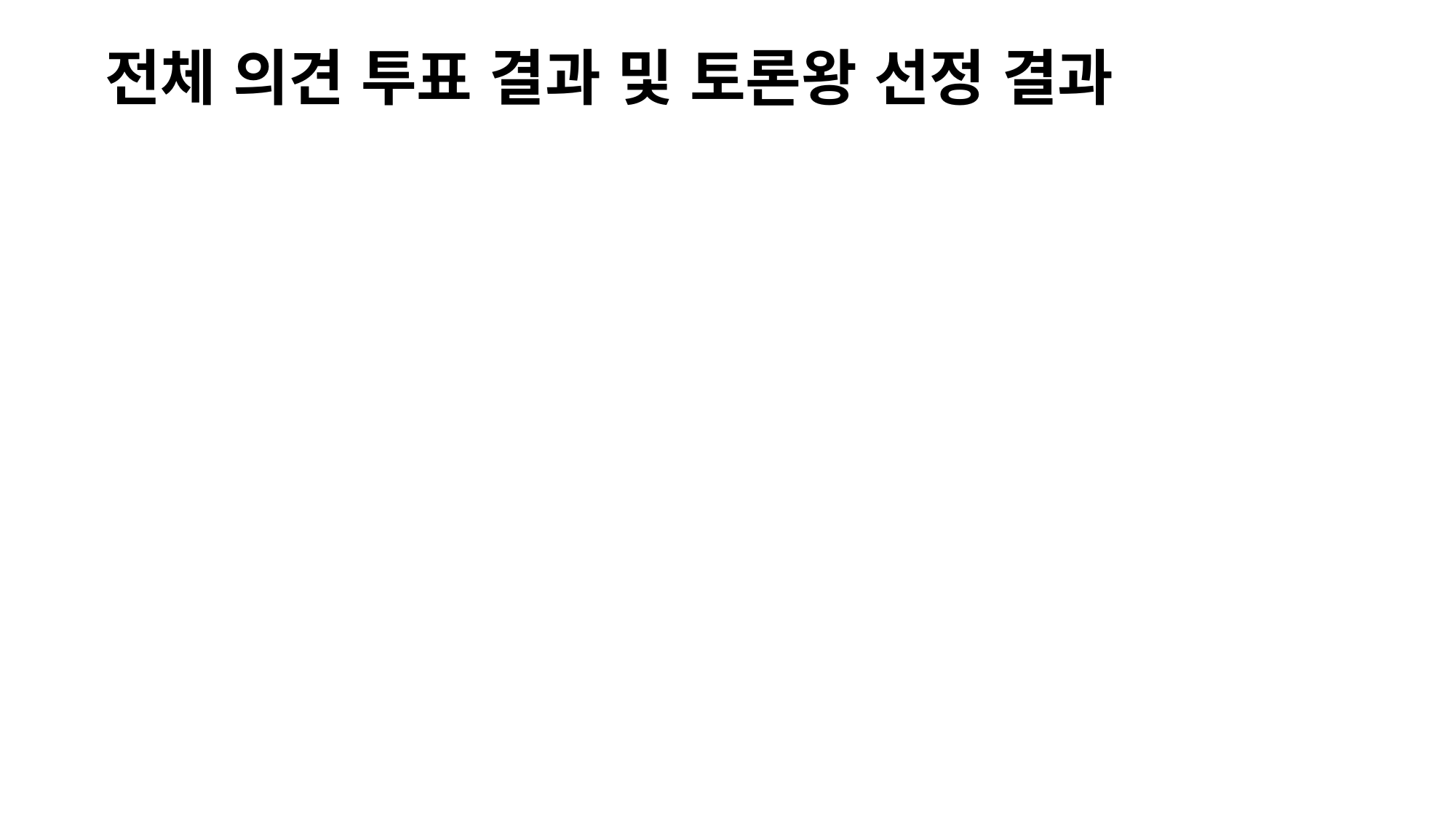

전체 의견 투표 결과 및 토론왕 선정 결과